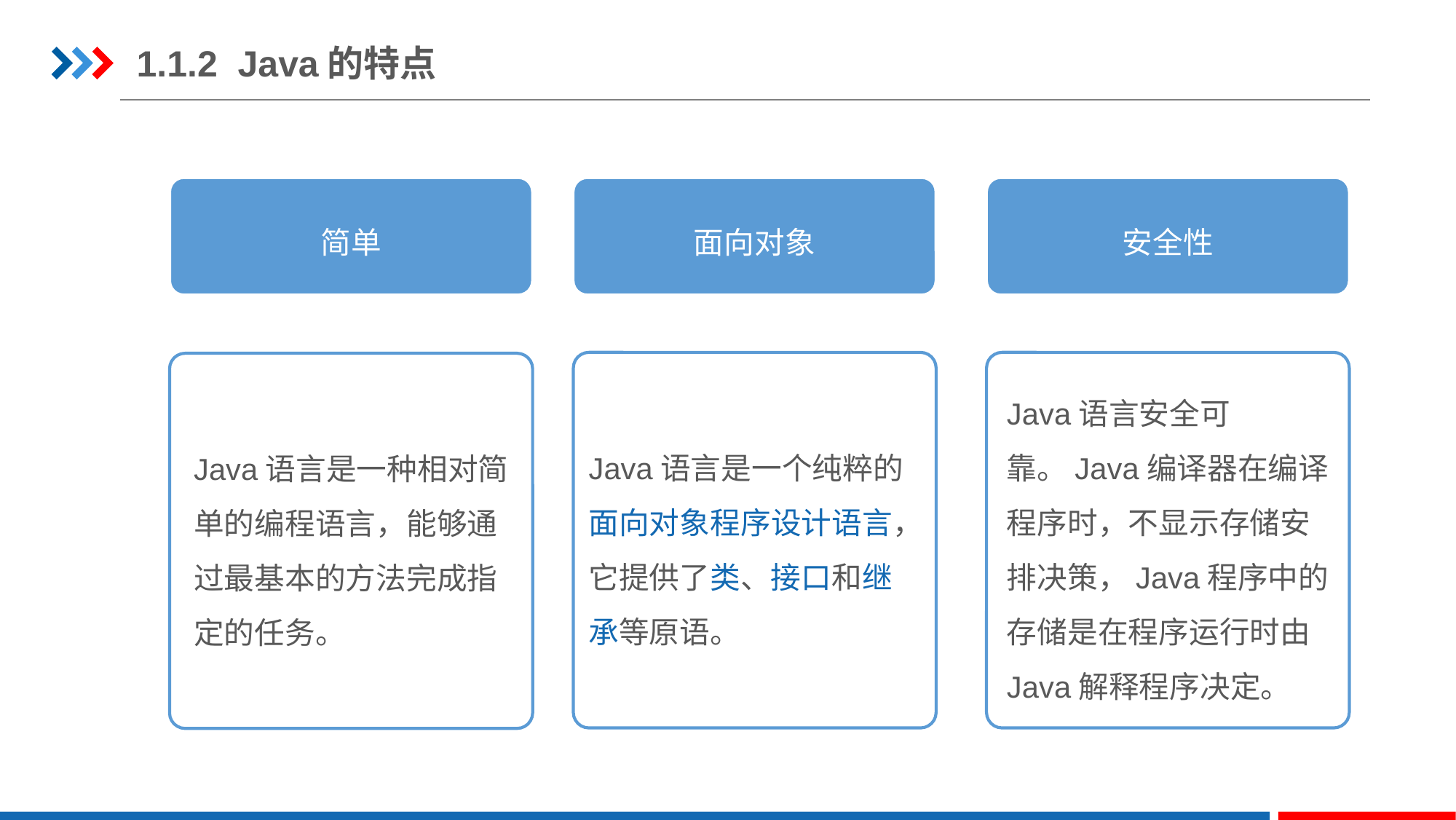

1.1.2  Java的特点
简单
面向对象
安全性
Java语言是一个纯粹的面向对象程序设计语言，它提供了类、接口和继承等原语。
Java语言安全可靠。Java编译器在编译程序时，不显示存储安排决策，Java程序中的存储是在程序运行时由Java解释程序决定。
Java语言是一种相对简单的编程语言，能够通过最基本的方法完成指定的任务。